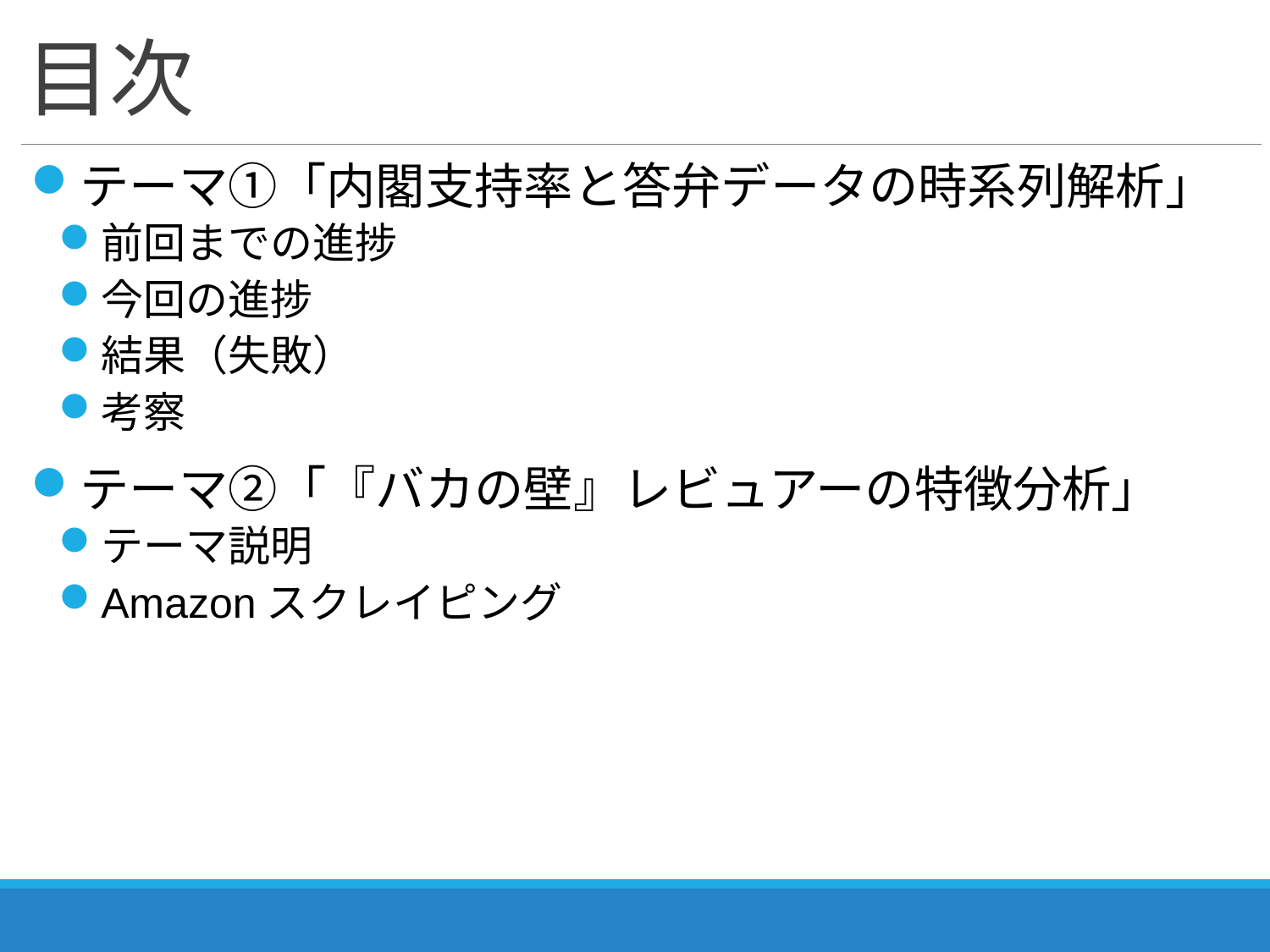

# 目次
テーマ①「内閣支持率と答弁データの時系列解析」
前回までの進捗
今回の進捗
結果（失敗）
考察
テーマ②「『バカの壁』レビュアーの特徴分析」
テーマ説明
Amazonスクレイピング